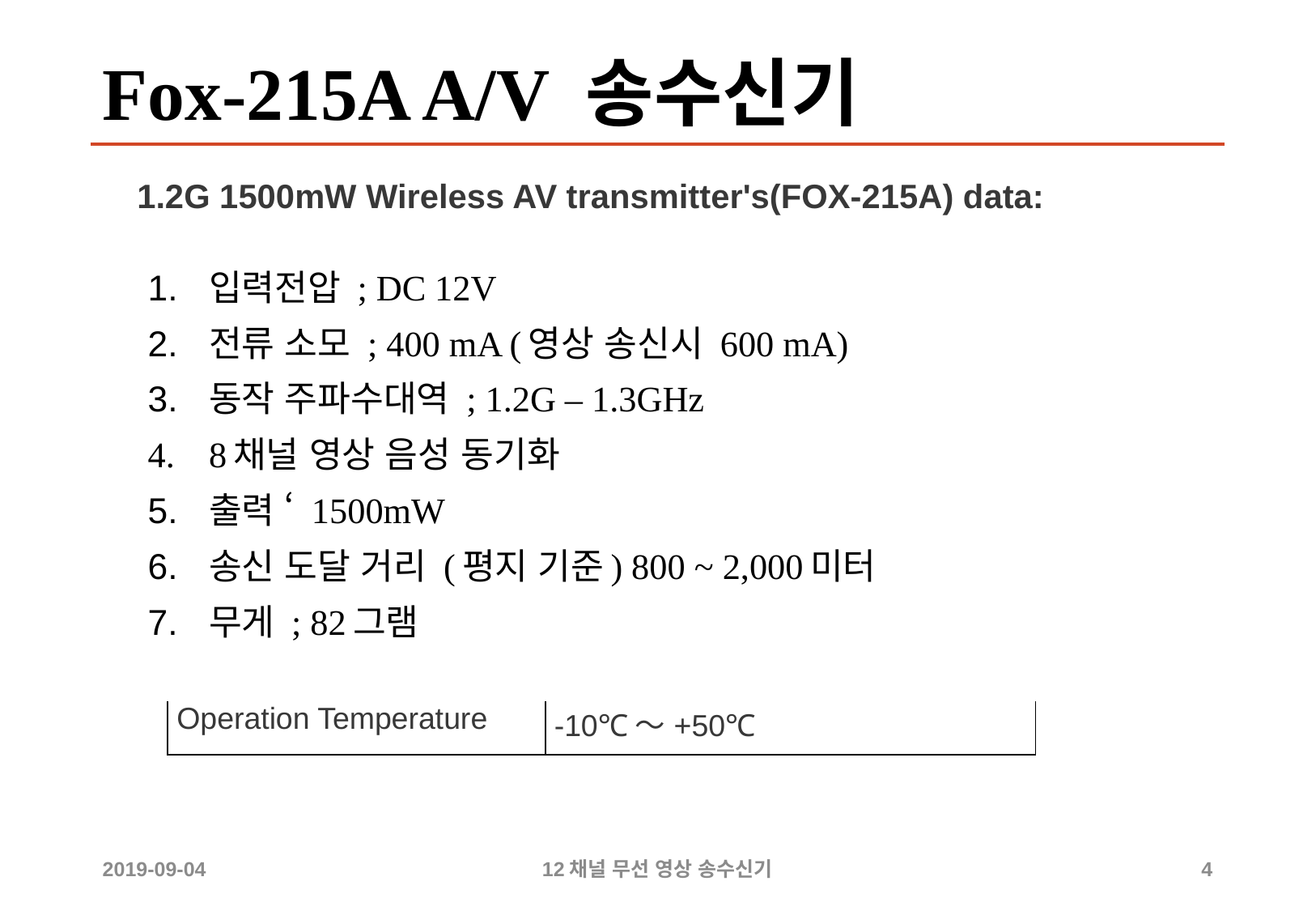

# Fox-215A A/V 송수신기
1.2G 1500mW Wireless AV transmitter's(FOX-215A) data:
입력전압 ; DC 12V
전류 소모 ; 400 mA (영상 송신시 600 mA)
동작 주파수대역 ; 1.2G – 1.3GHz
8채널 영상 음성 동기화
출력 ‘ 1500mW
송신 도달 거리 (평지 기준) 800 ~ 2,000미터
무게 ; 82그램

| Operation Temperature | -10℃～+50℃ |
| --- | --- |
2019-09-04
12채널 무선 영상 송수신기
4